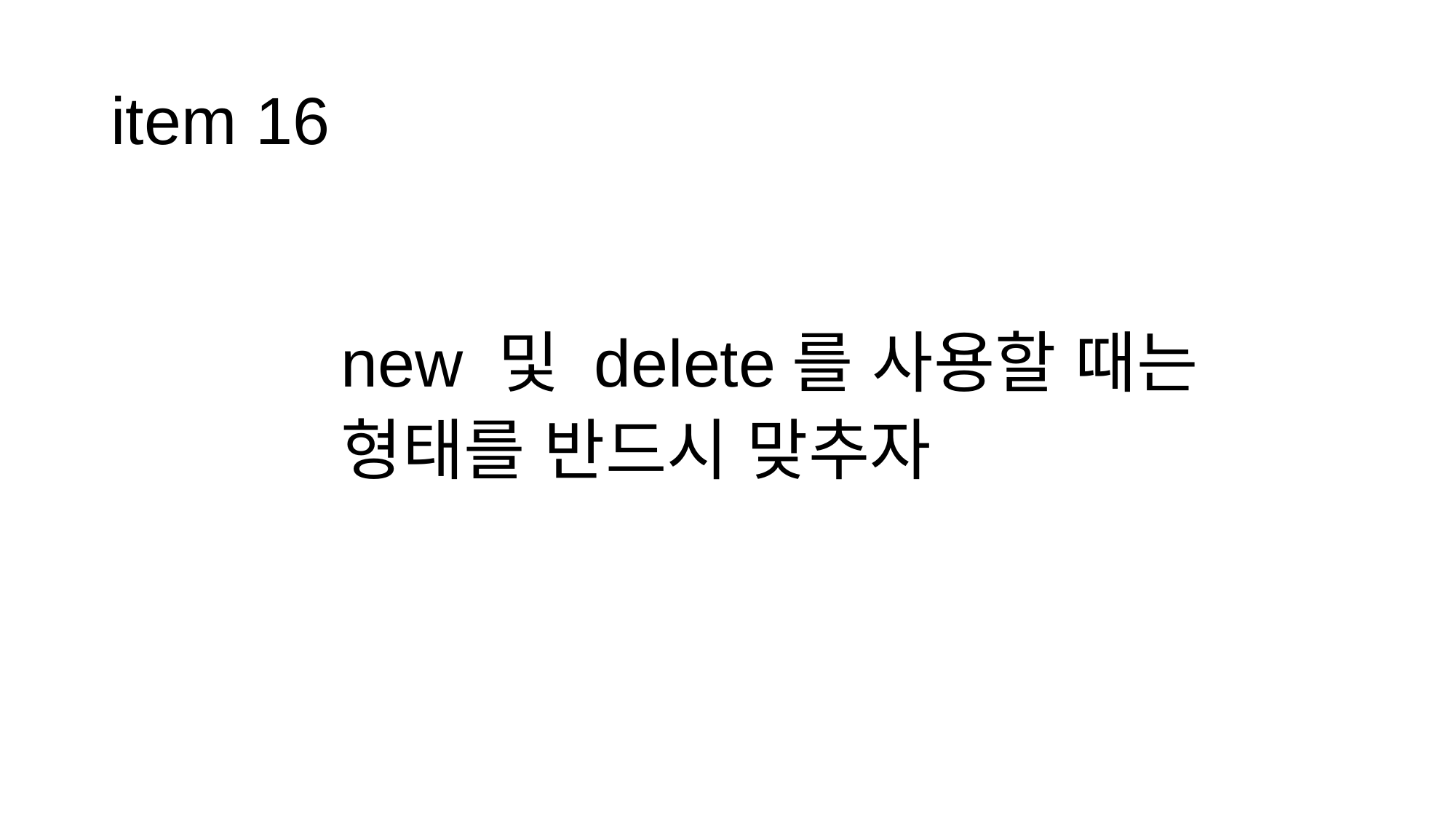

# item 16
new 및 delete를 사용할 때는
형태를 반드시 맞추자